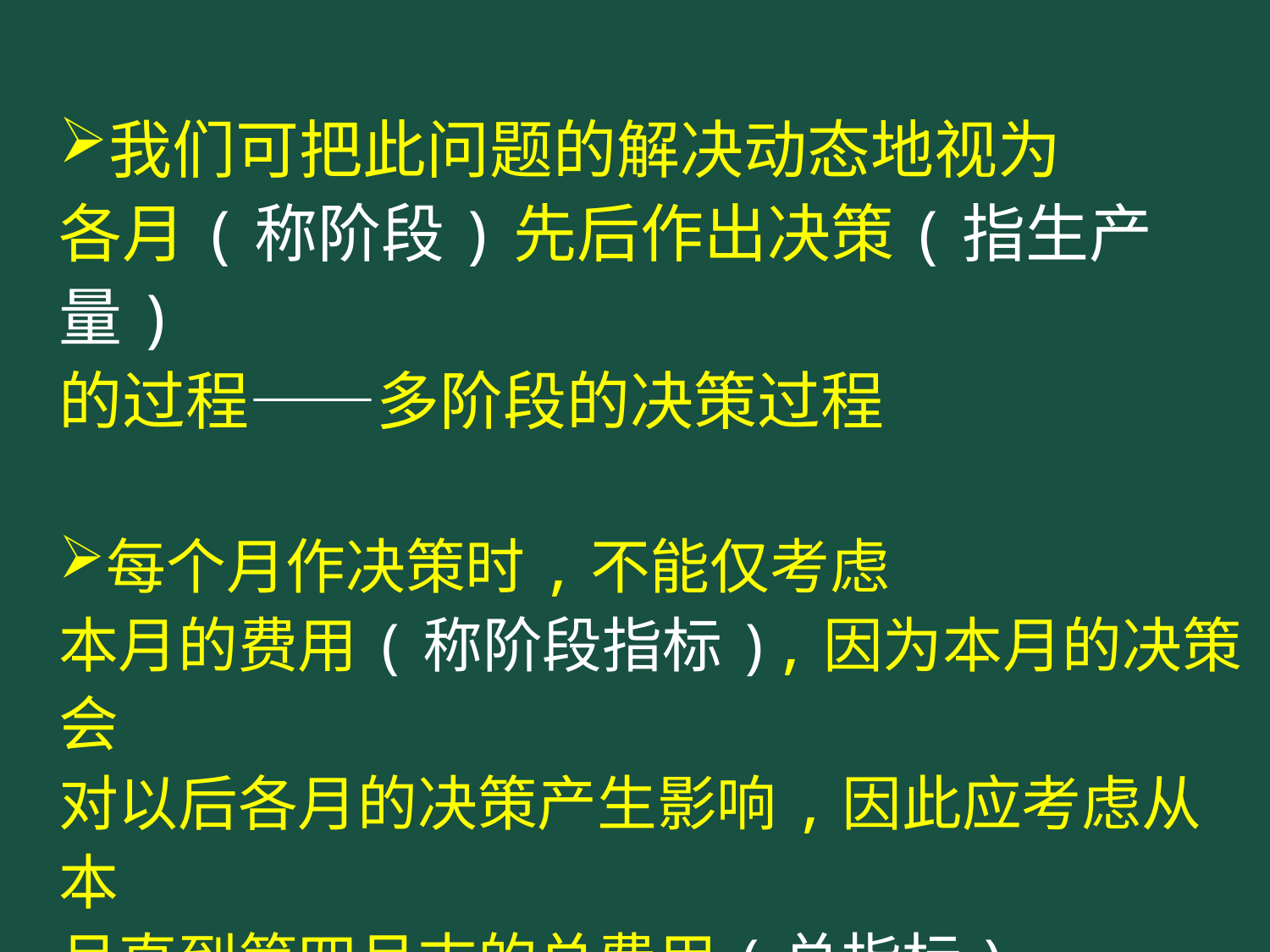

我们可把此问题的解决动态地视为
各月(称阶段)先后作出决策(指生产量)
的过程——多阶段的决策过程

每个月作决策时,不能仅考虑
本月的费用(称阶段指标),因为本月的决策会
对以后各月的决策产生影响,因此应考虑从本
月直到第四月末的总费用(总指标)